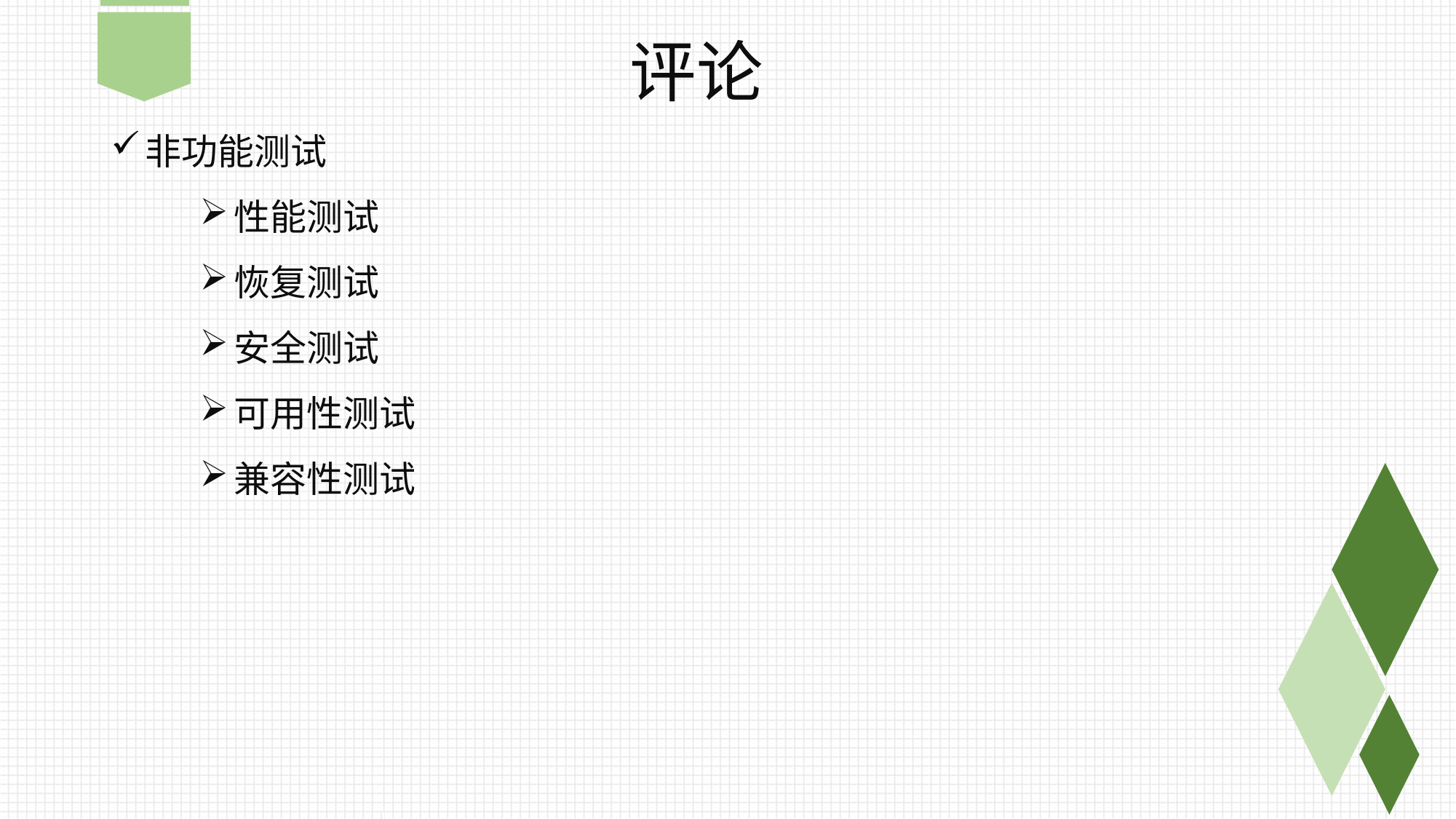

评论
非功能测试
性能测试
恢复测试
安全测试
可用性测试
兼容性测试

7